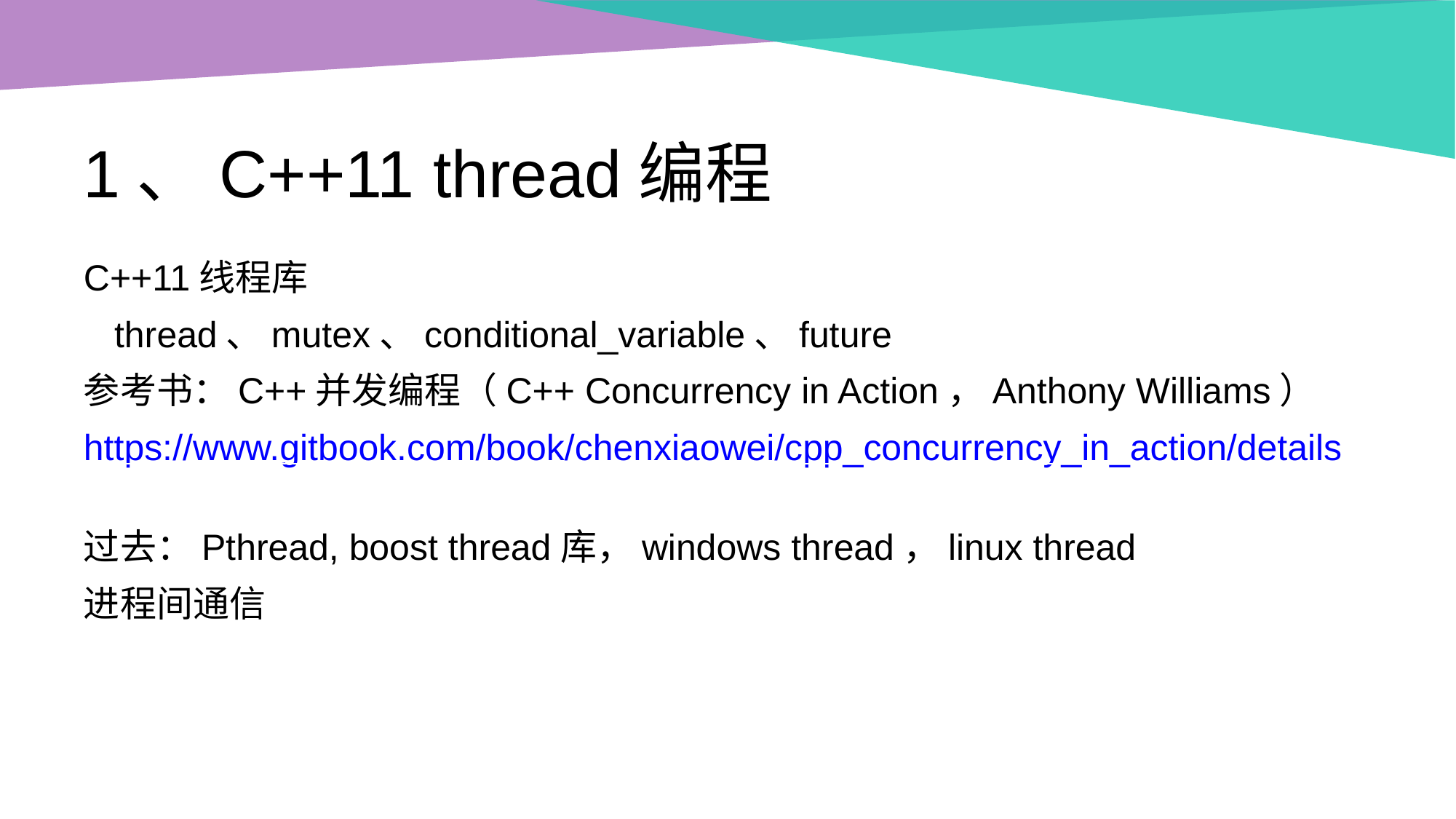

1、C++11 thread编程
C++11线程库
   thread、mutex、conditional_variable、future
参考书：C++并发编程（C++ Concurrency in Action，Anthony Williams）
https://www.gitbook.com/book/chenxiaowei/cpp_concurrency_in_action/details

过去：Pthread, boost thread库，windows thread，linux thread
进程间通信